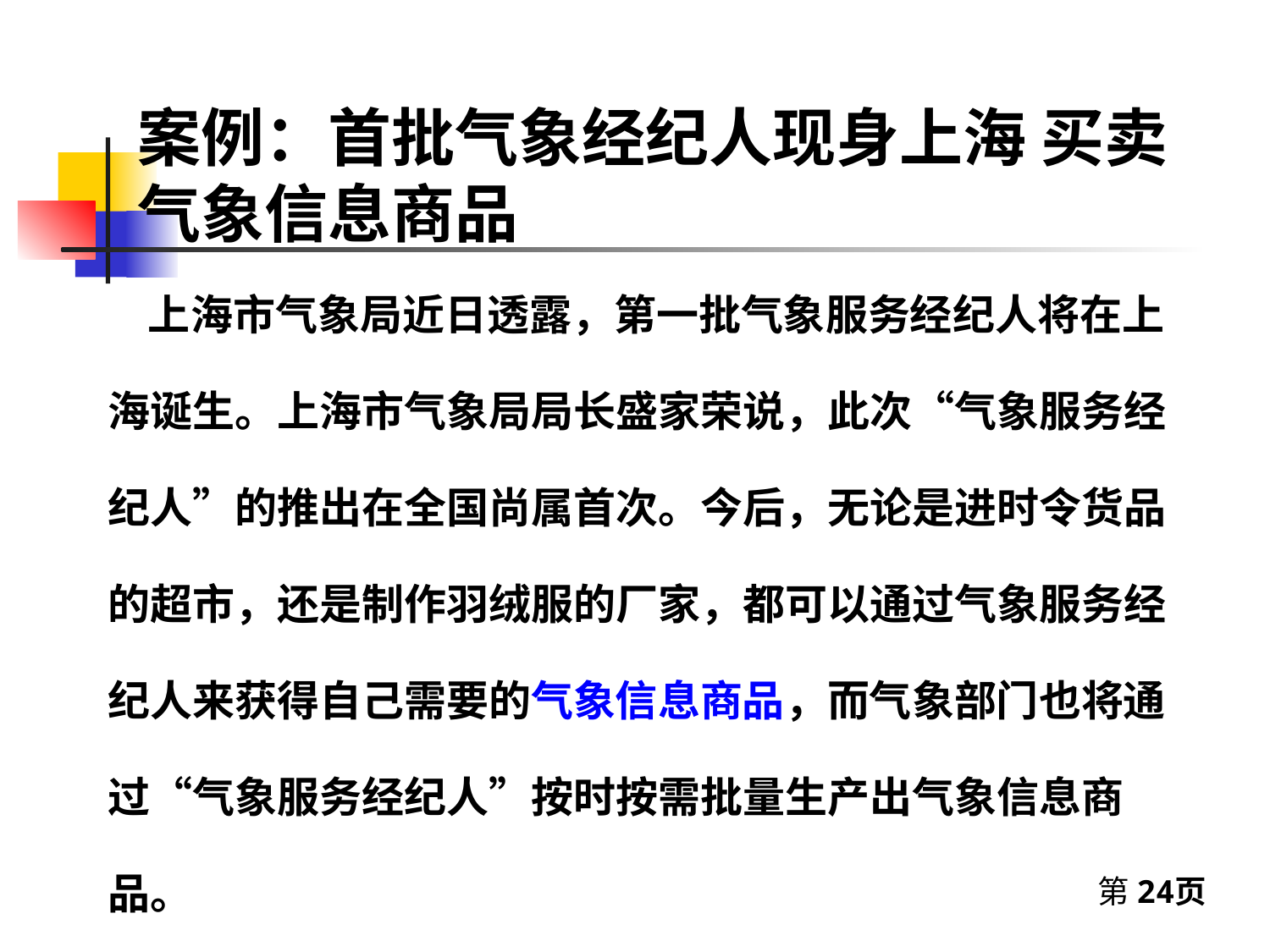

# 案例：首批气象经纪人现身上海 买卖气象信息商品
    上海市气象局近日透露，第一批气象服务经纪人将在上海诞生。上海市气象局局长盛家荣说，此次“气象服务经纪人”的推出在全国尚属首次。今后，无论是进时令货品的超市，还是制作羽绒服的厂家，都可以通过气象服务经纪人来获得自己需要的气象信息商品，而气象部门也将通过“气象服务经纪人”按时按需批量生产出气象信息商品。